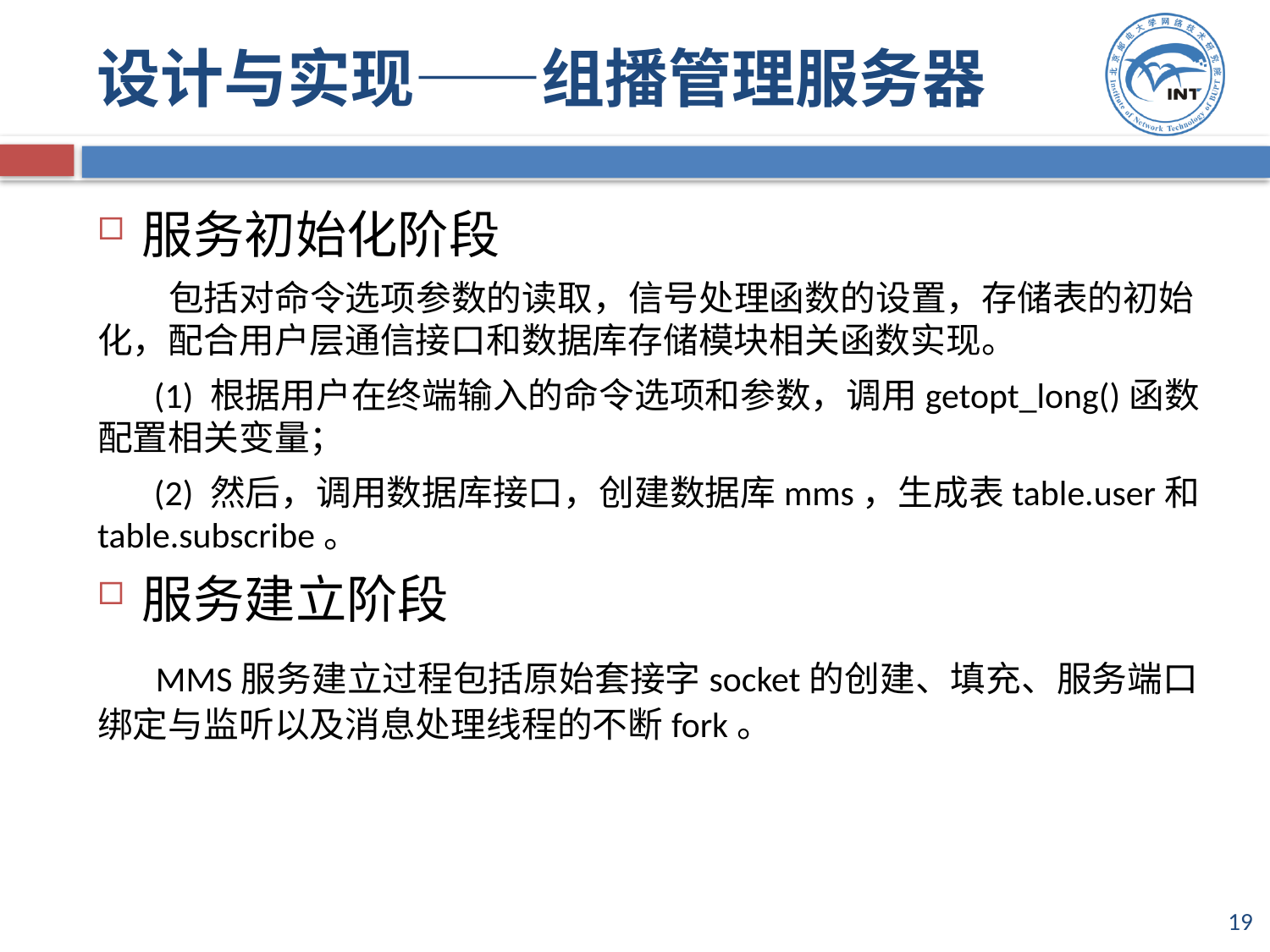

# 设计与实现——组播管理服务器
服务初始化阶段
        包括对命令选项参数的读取，信号处理函数的设置，存储表的初始化，配合用户层通信接口和数据库存储模块相关函数实现。
       (1) 根据用户在终端输入的命令选项和参数，调用getopt_long()函数配置相关变量；
       (2) 然后，调用数据库接口，创建数据库mms，生成表table.user和table.subscribe。
服务建立阶段
     MMS服务建立过程包括原始套接字socket的创建、填充、服务端口绑定与监听以及消息处理线程的不断fork。

19